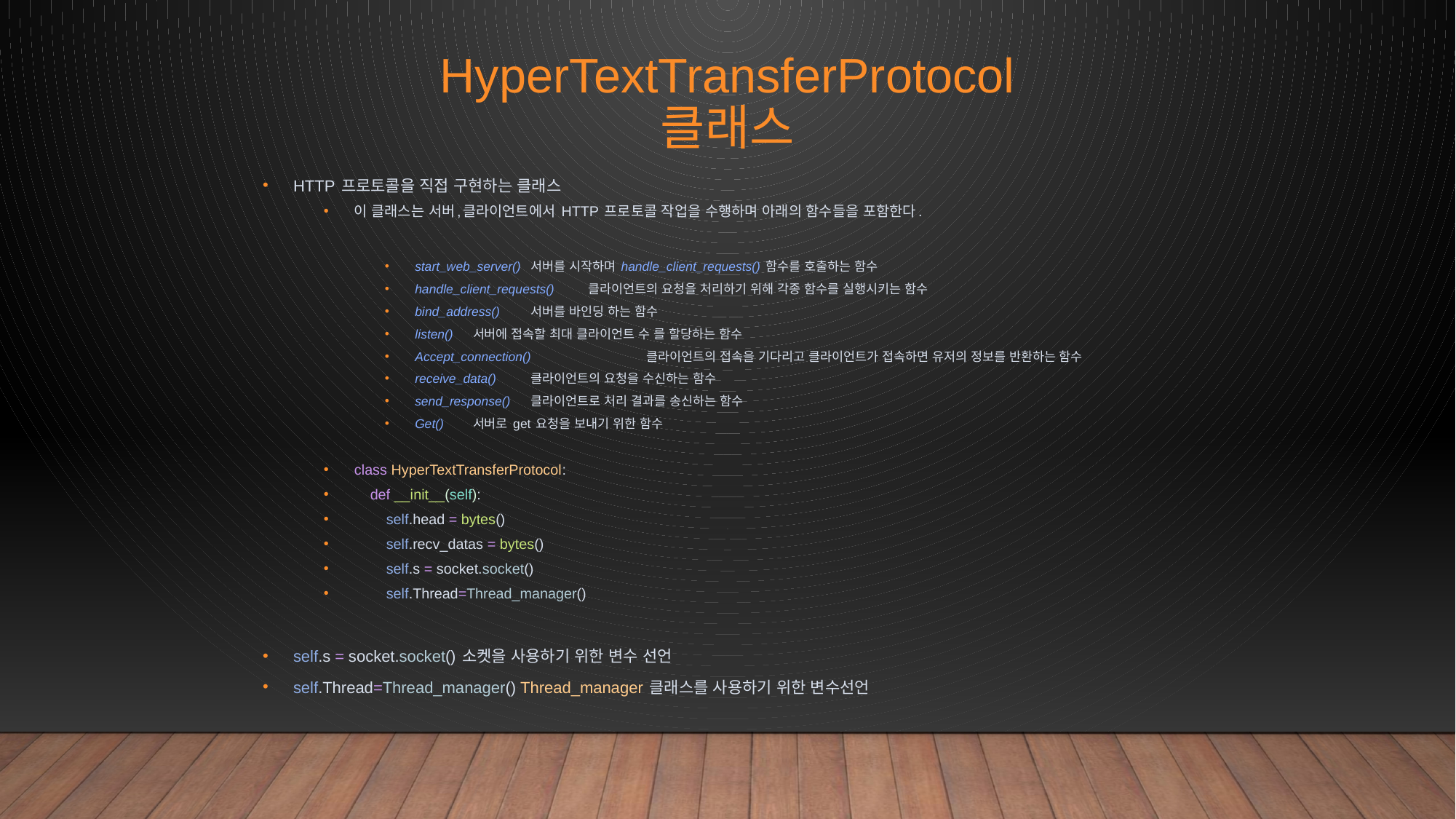

# HyperTextTransferProtocol 클래스
HTTP 프로토콜을 직접 구현하는 클래스
이 클래스는 서버,클라이언트에서 HTTP 프로토콜 작업을 수행하며 아래의 함수들을 포함한다.

start_web_server()		서버를 시작하며 handle_client_requests() 함수를 호출하는 함수
handle_client_requests()		클라이언트의 요청을 처리하기 위해 각종 함수를 실행시키는 함수
bind_address() 		서버를 바인딩 하는 함수
listen()			서버에 접속할 최대 클라이언트 수 를 할당하는 함수
Accept_connection()	       	클라이언트의 접속을 기다리고 클라이언트가 접속하면 유저의 정보를 반환하는 함수
receive_data()		클라이언트의 요청을 수신하는 함수
send_response() 		클라이언트로 처리 결과를 송신하는 함수
Get() 			서버로 get 요청을 보내기 위한 함수

class HyperTextTransferProtocol:
    def __init__(self):
        self.head = bytes()
        self.recv_datas = bytes()
        self.s = socket.socket()
        self.Thread=Thread_manager()

self.s = socket.socket() 소켓을 사용하기 위한 변수 선언
self.Thread=Thread_manager() Thread_manager 클래스를 사용하기 위한 변수선언